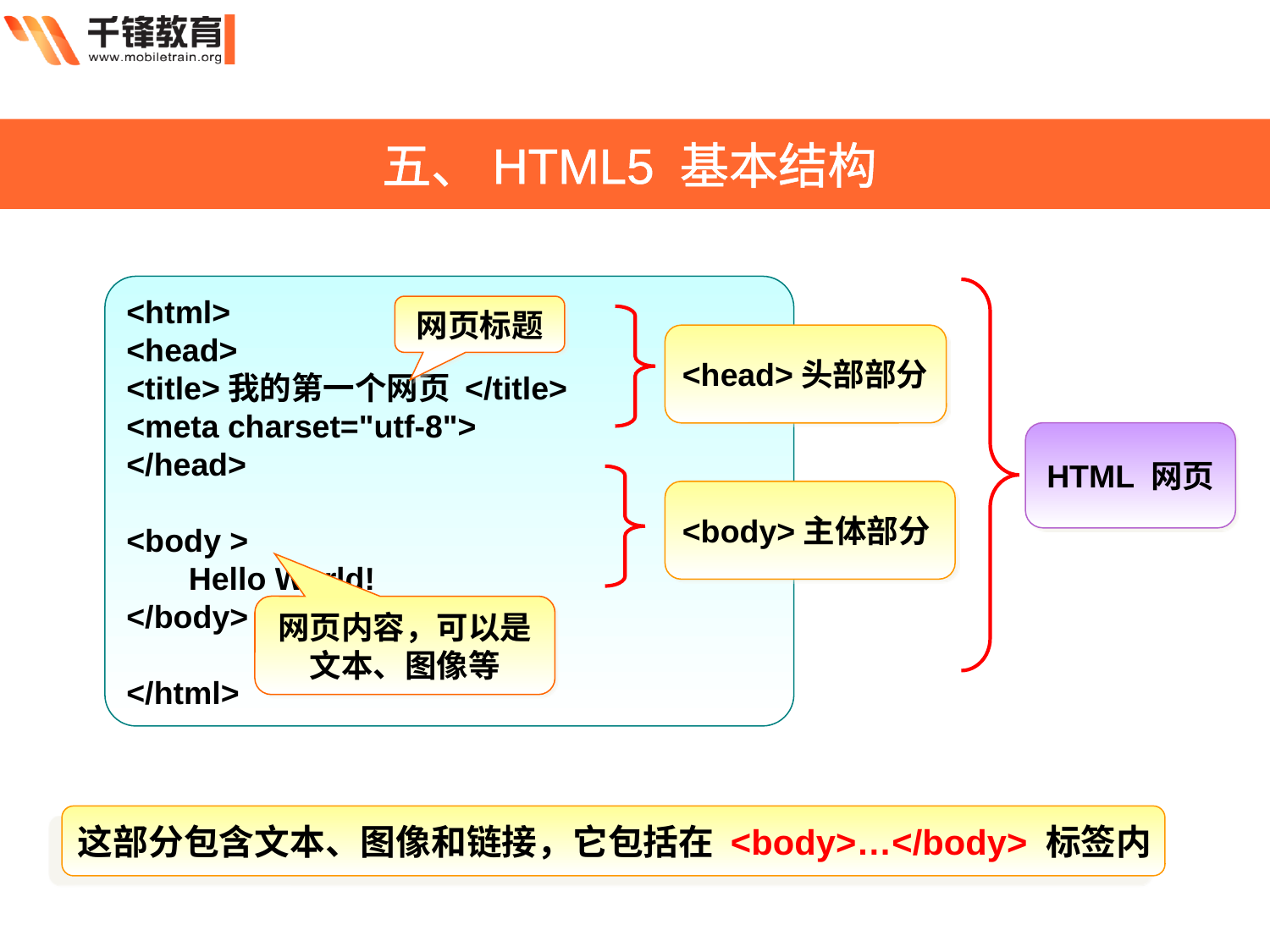

五、HTML5 基本结构
<html>
<head>
<title>我的第一个网页 </title>
<meta charset="utf-8">
</head>

<body >
       Hello World!
</body>

</html>

网页标题

<head>头部部分
HTML 网页

<body>主体部分
网页内容，可以是文本、图像等
这部分包含文本、图像和链接，它包括在 <body>…</body> 标签内